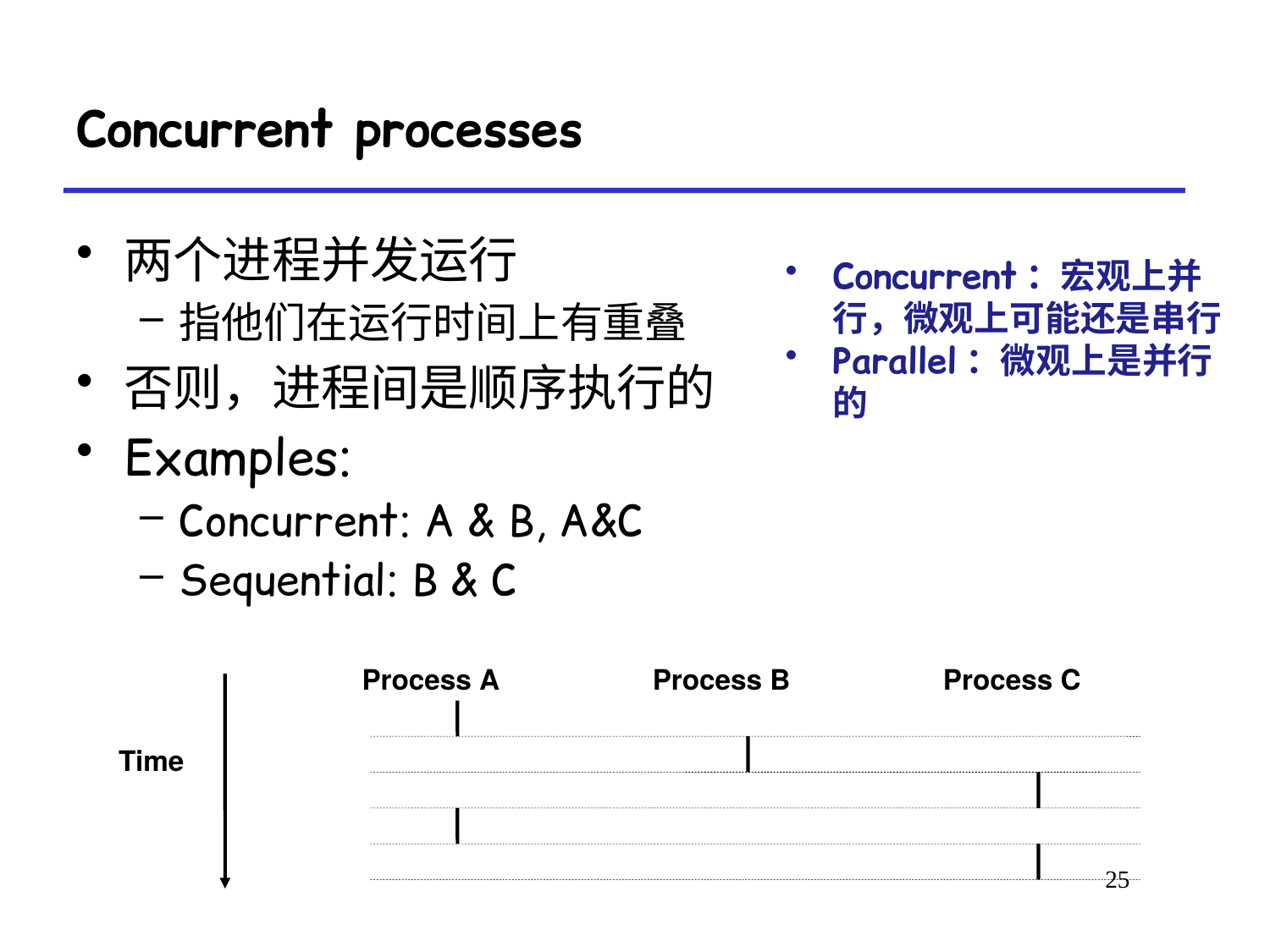

Concurrent processes
两个进程并发运行
指他们在运行时间上有重叠
否则，进程间是顺序执行的
Examples:
Concurrent: A & B, A&C
Sequential: B & C
Concurrent：宏观上并行，微观上可能还是串行
Parallel：微观上是并行的
Process A
Process B
Process C

Time

# 25